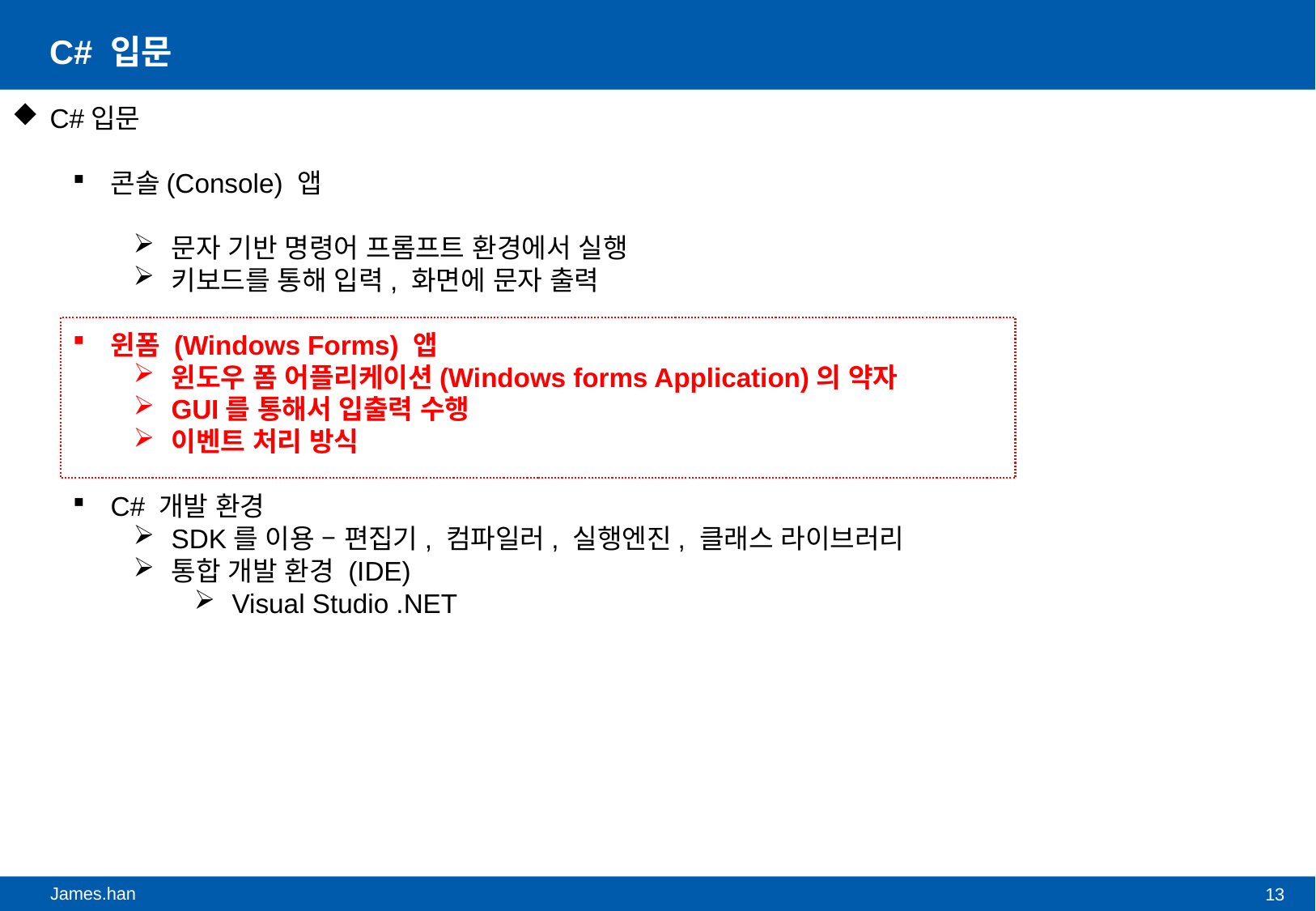

# C# 입문
C#입문

콘솔(Console) 앱

문자 기반 명령어 프롬프트 환경에서 실행
키보드를 통해 입력, 화면에 문자 출력

윈폼 (Windows Forms) 앱
윈도우 폼 어플리케이션(Windows forms Application)의 약자
GUI를 통해서 입출력 수행
이벤트 처리 방식

C# 개발 환경
SDK를 이용 – 편집기, 컴파일러, 실행엔진, 클래스 라이브러리
통합 개발 환경 (IDE)
Visual Studio .NET

13